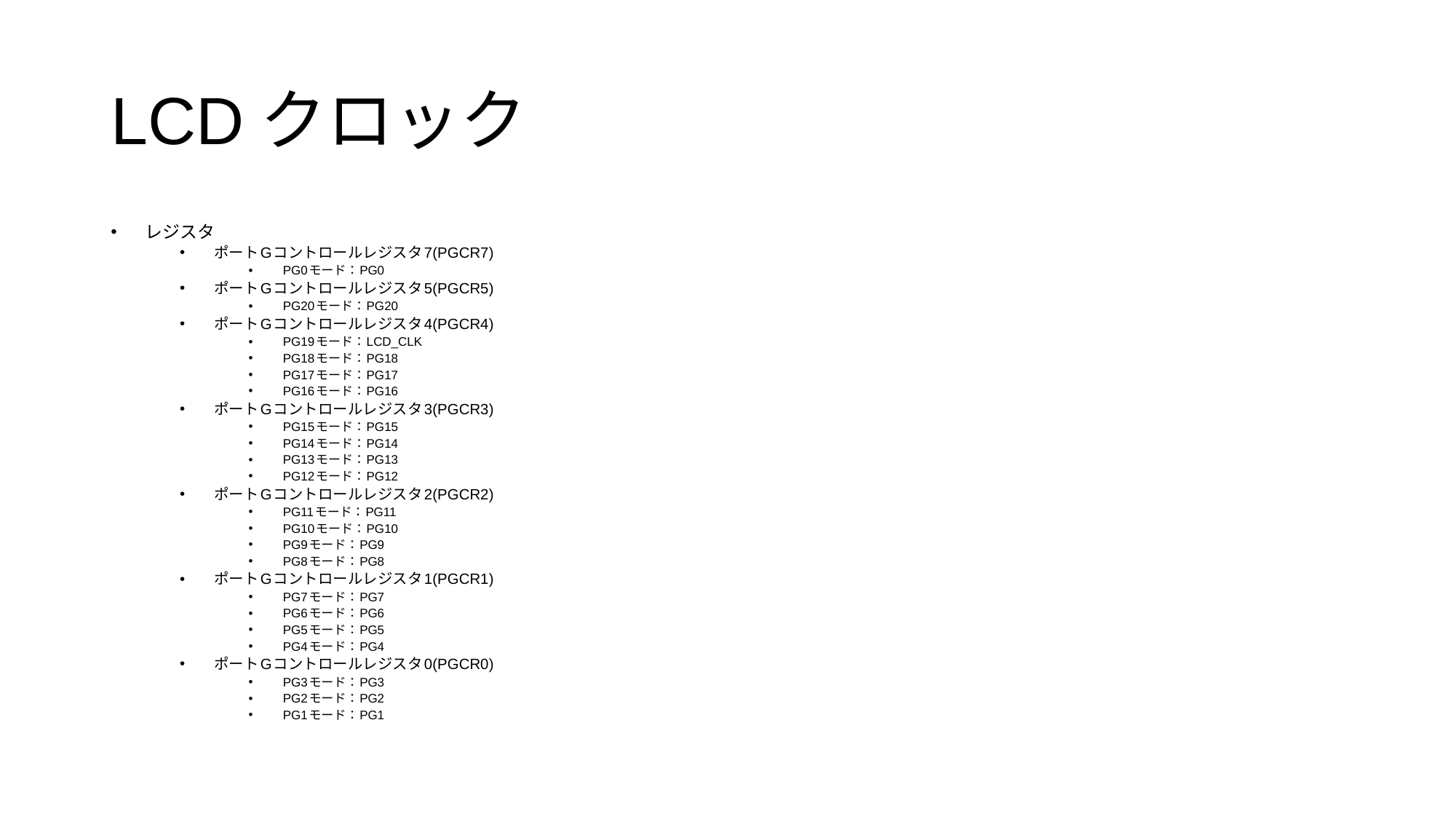

# LCDクロック
レジスタ
ポートGコントロールレジスタ7(PGCR7)
PG0モード：PG0
ポートGコントロールレジスタ5(PGCR5)
PG20モード：PG20
ポートGコントロールレジスタ4(PGCR4)
PG19モード：LCD_CLK
PG18モード：PG18
PG17モード：PG17
PG16モード：PG16
ポートGコントロールレジスタ3(PGCR3)
PG15モード：PG15
PG14モード：PG14
PG13モード：PG13
PG12モード：PG12
ポートGコントロールレジスタ2(PGCR2)
PG11モード：PG11
PG10モード：PG10
PG9モード：PG9
PG8モード：PG8
ポートGコントロールレジスタ1(PGCR1)
PG7モード：PG7
PG6モード：PG6
PG5モード：PG5
PG4モード：PG4
ポートGコントロールレジスタ0(PGCR0)
PG3モード：PG3
PG2モード：PG2
PG1モード：PG1